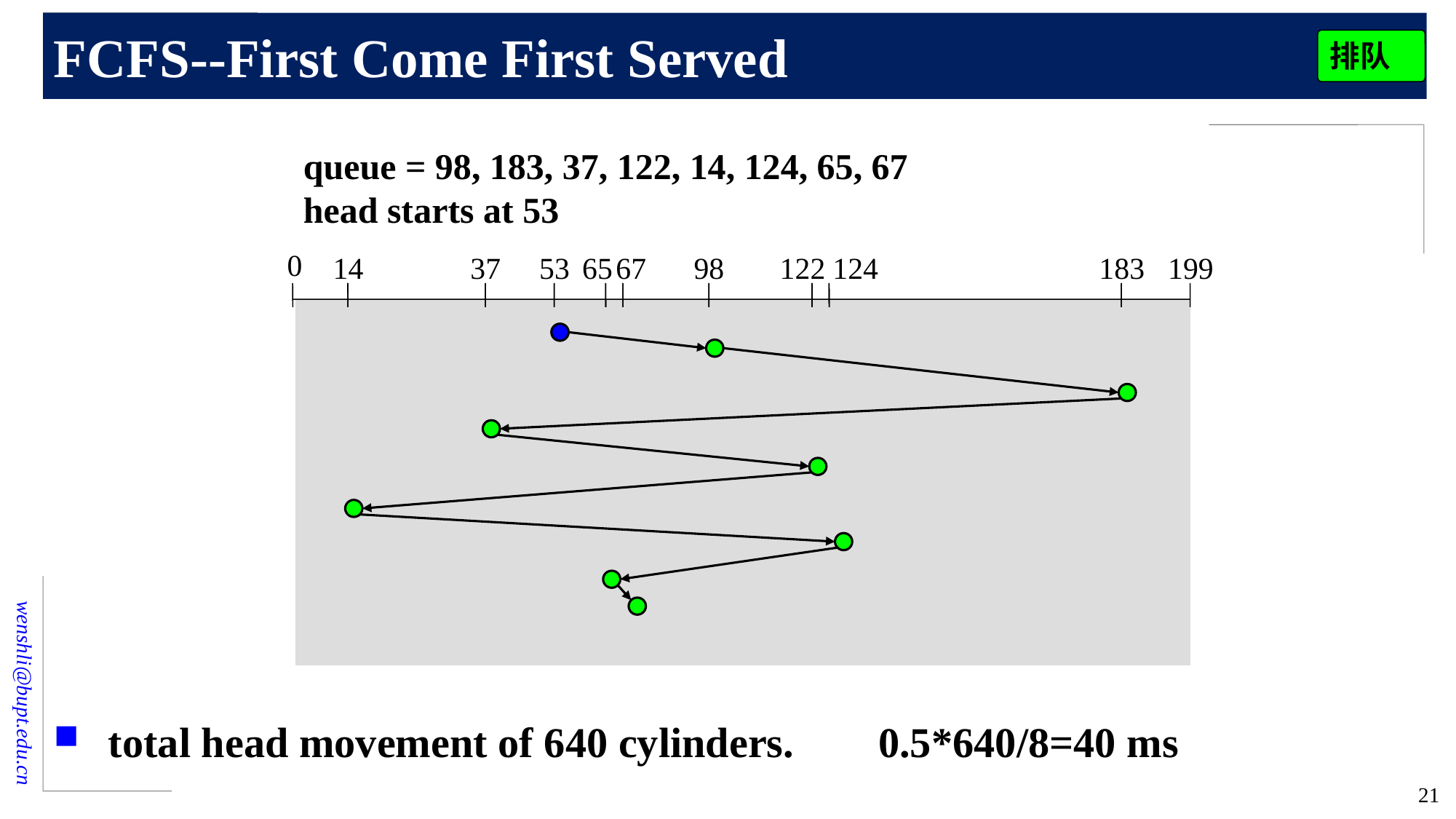

# FCFS--First Come First Served
排队
queue = 98, 183, 37, 122, 14, 124, 65, 67
head starts at 53
0
14
37
53
65
67
98
122
124
183
199

total head movement of 640 cylinders.        0.5*640/8=40 ms
21